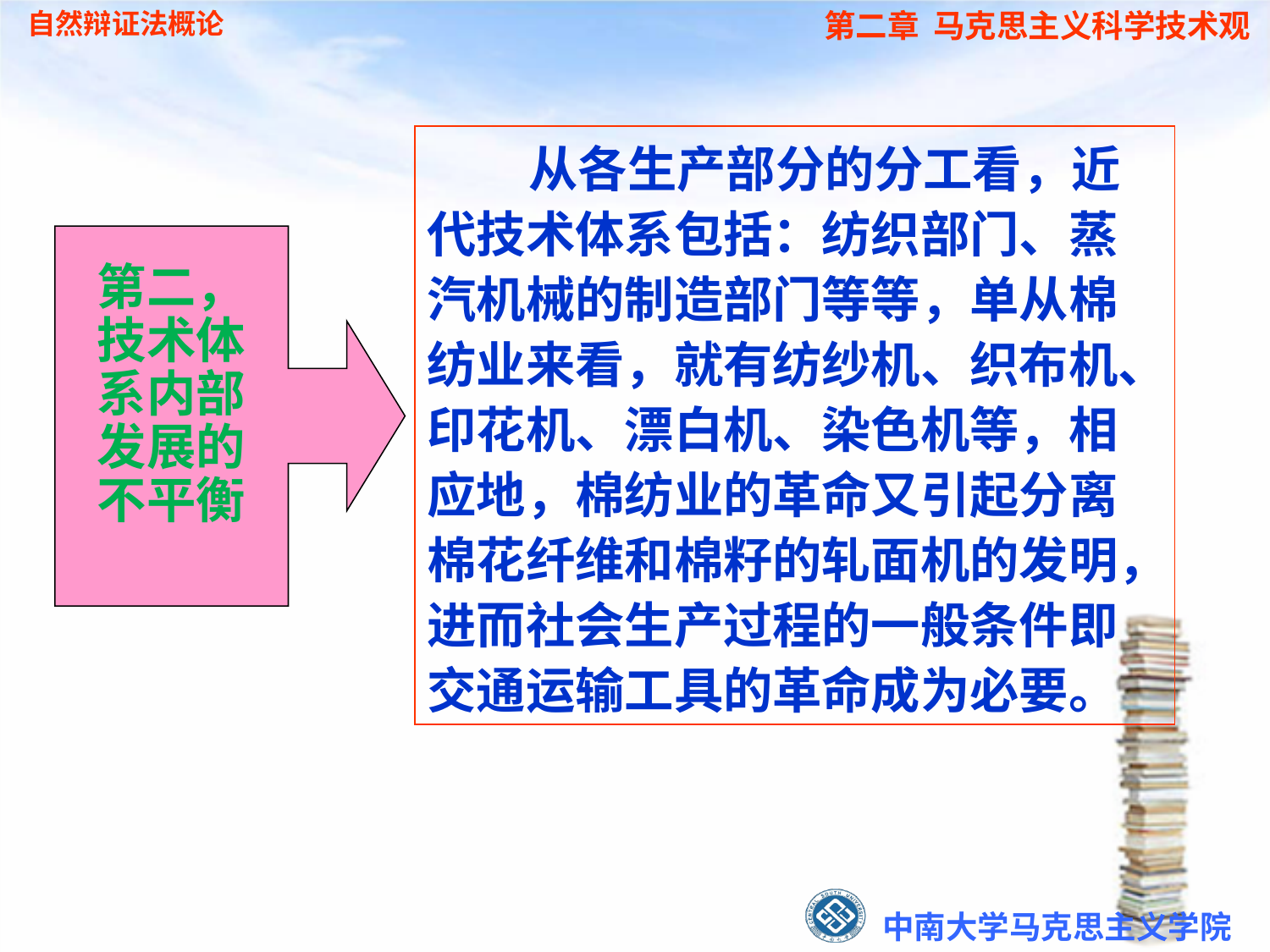

从各生产部分的分工看，近代技术体系包括：纺织部门、蒸汽机械的制造部门等等，单从棉纺业来看，就有纺纱机、织布机、印花机、漂白机、染色机等，相应地，棉纺业的革命又引起分离棉花纤维和棉籽的轧面机的发明，进而社会生产过程的一般条件即交通运输工具的革命成为必要。

第二，技术体系内部发展的不平衡